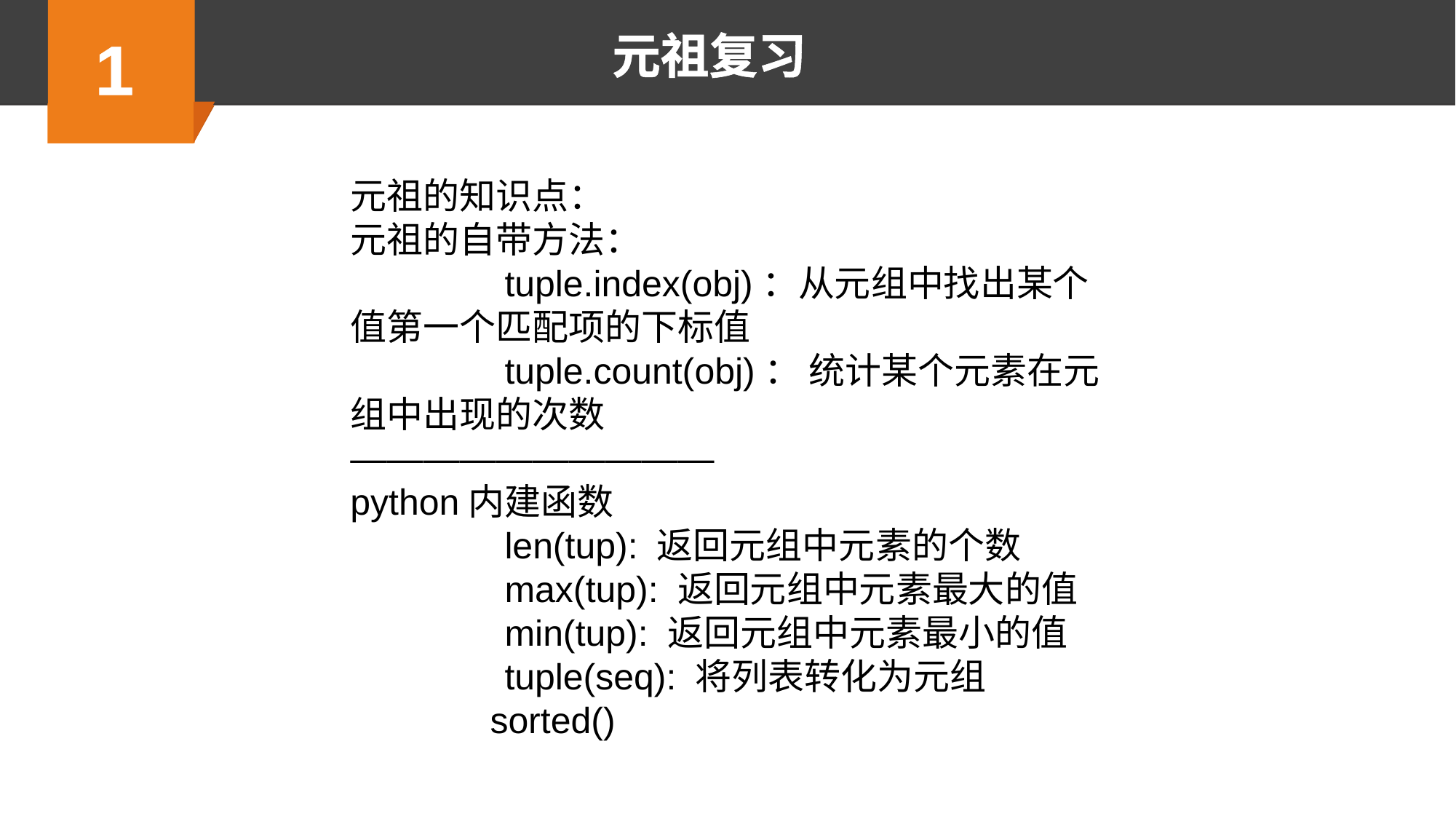

1
元祖复习
元祖的知识点：
元祖的自带方法：
　　　　tuple.index(obj)：从元组中找出某个值第一个匹配项的下标值
　　　　tuple.count(obj)： 统计某个元素在元组中出现的次数
——————————
python内建函数
　　　　len(tup): 返回元组中元素的个数
　　　　max(tup): 返回元组中元素最大的值
　　　　min(tup): 返回元组中元素最小的值
　　　　tuple(seq): 将列表转化为元组
	   sorted()